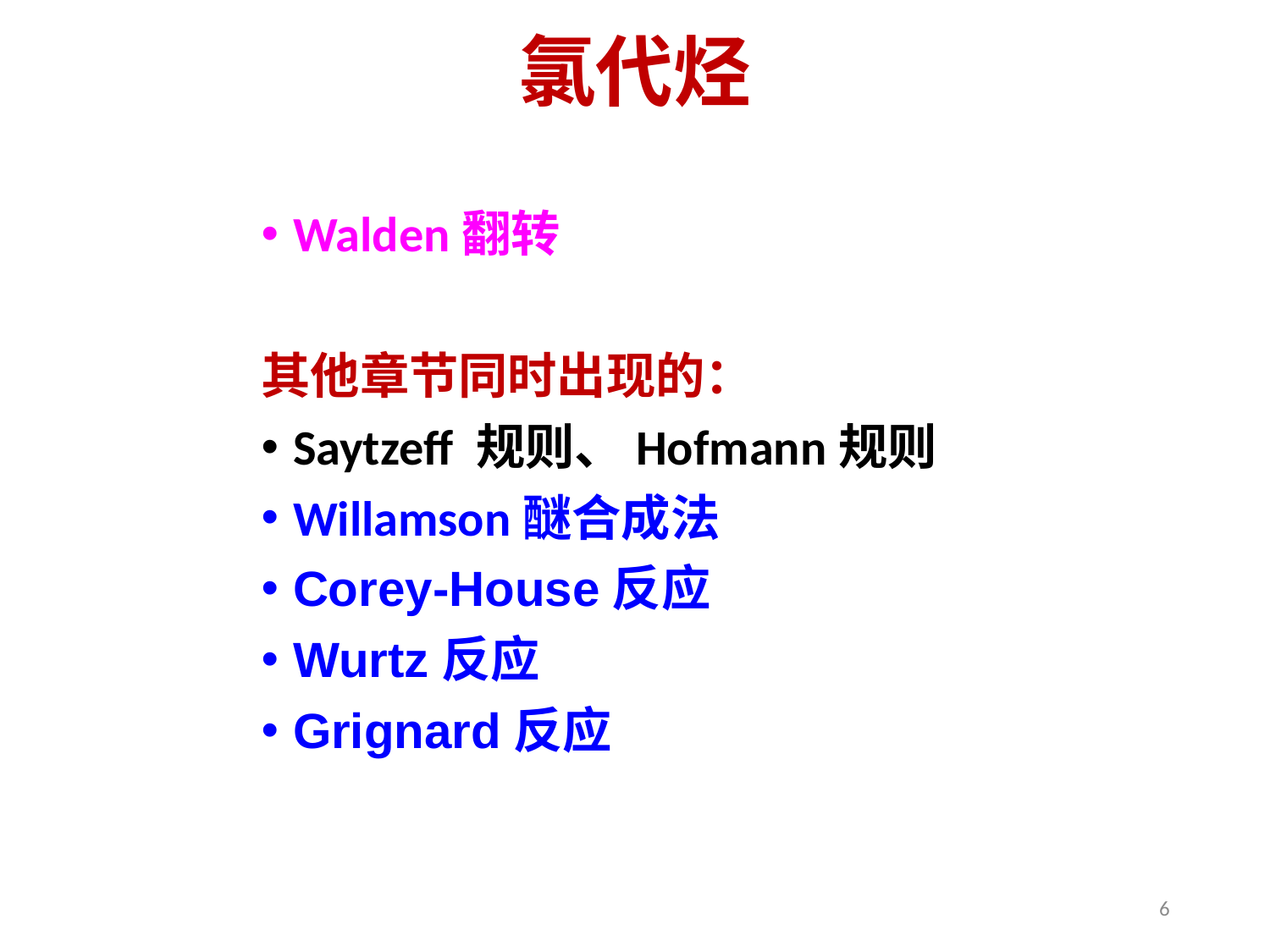

# 氯代烃
Walden翻转

其他章节同时出现的：
Saytzeff 规则、Hofmann规则
Willamson醚合成法
Corey-House反应
Wurtz反应
Grignard反应
6